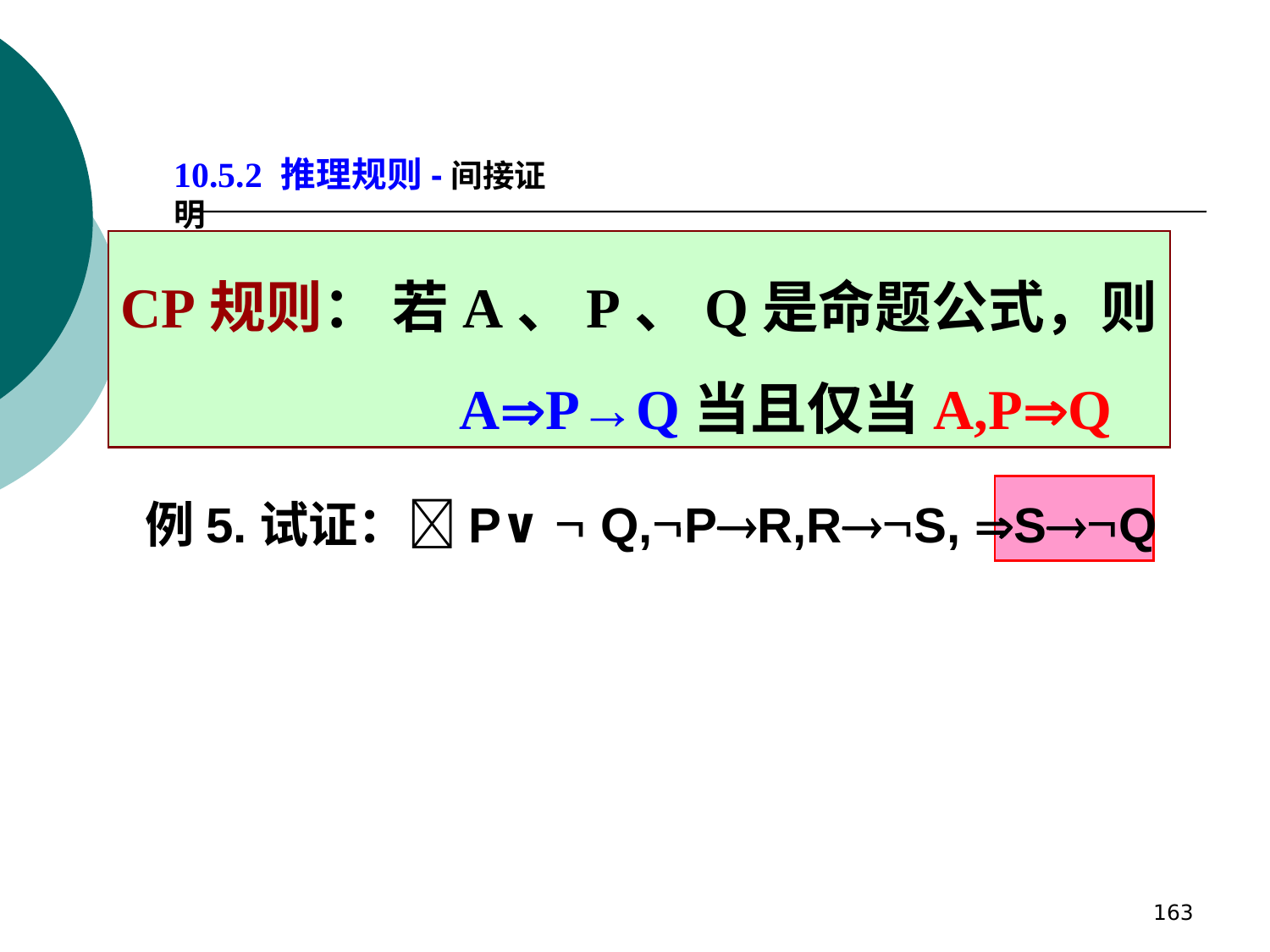

10.5.2 推理规则-间接证明
CP规则： 若A、P、Q是命题公式，则
          A⇒P→Q当且仅当A,P⇒Q

例5.试证：¬P∨ ¬ Q,¬P→R,R→¬S, ⇒S→¬Q
163